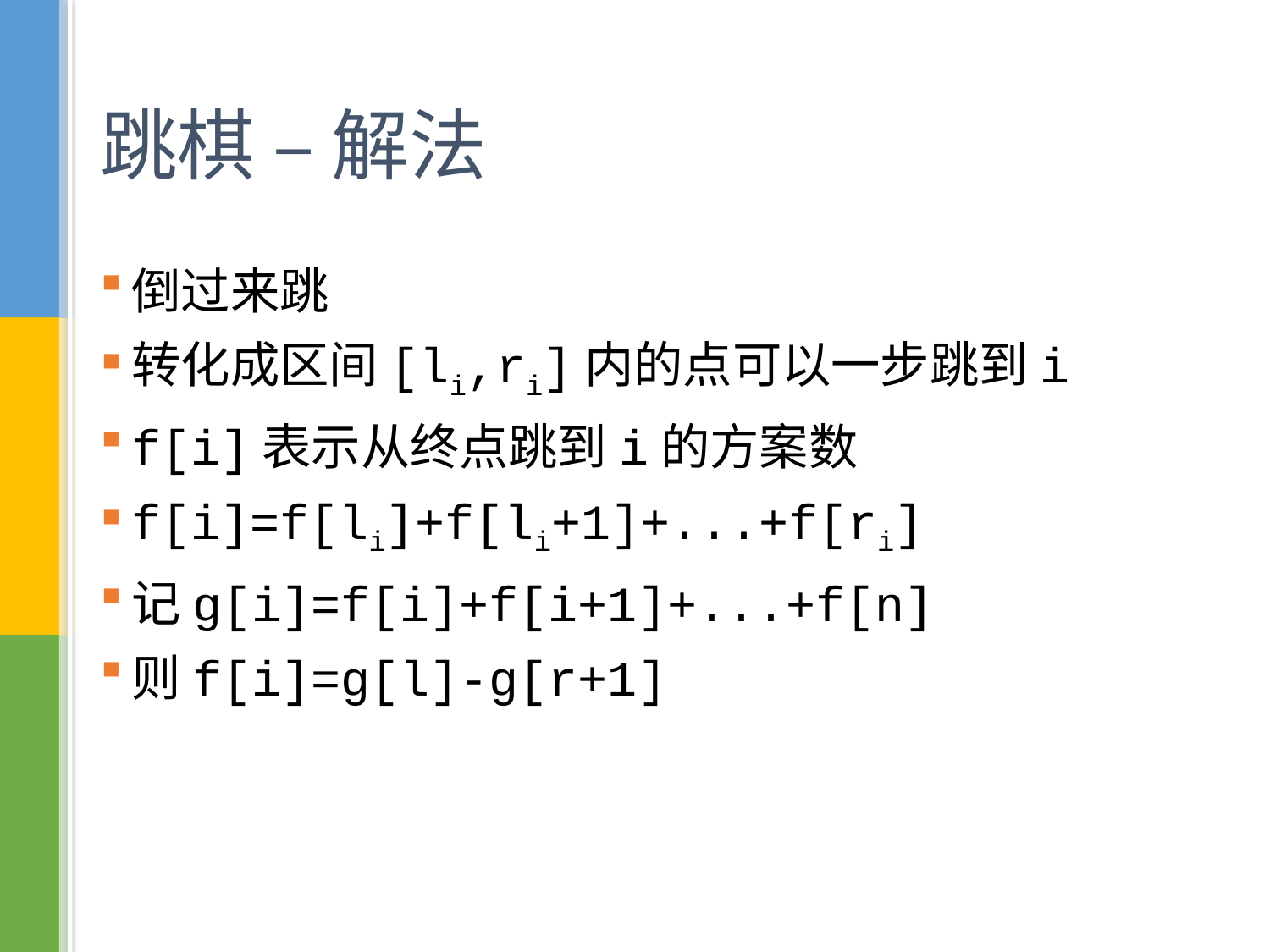

# 跳棋 – 解法
倒过来跳
转化成区间[li,ri]内的点可以一步跳到i
f[i]表示从终点跳到i的方案数
f[i]=f[li]+f[li+1]+...+f[ri]
记g[i]=f[i]+f[i+1]+...+f[n]
则f[i]=g[l]-g[r+1]